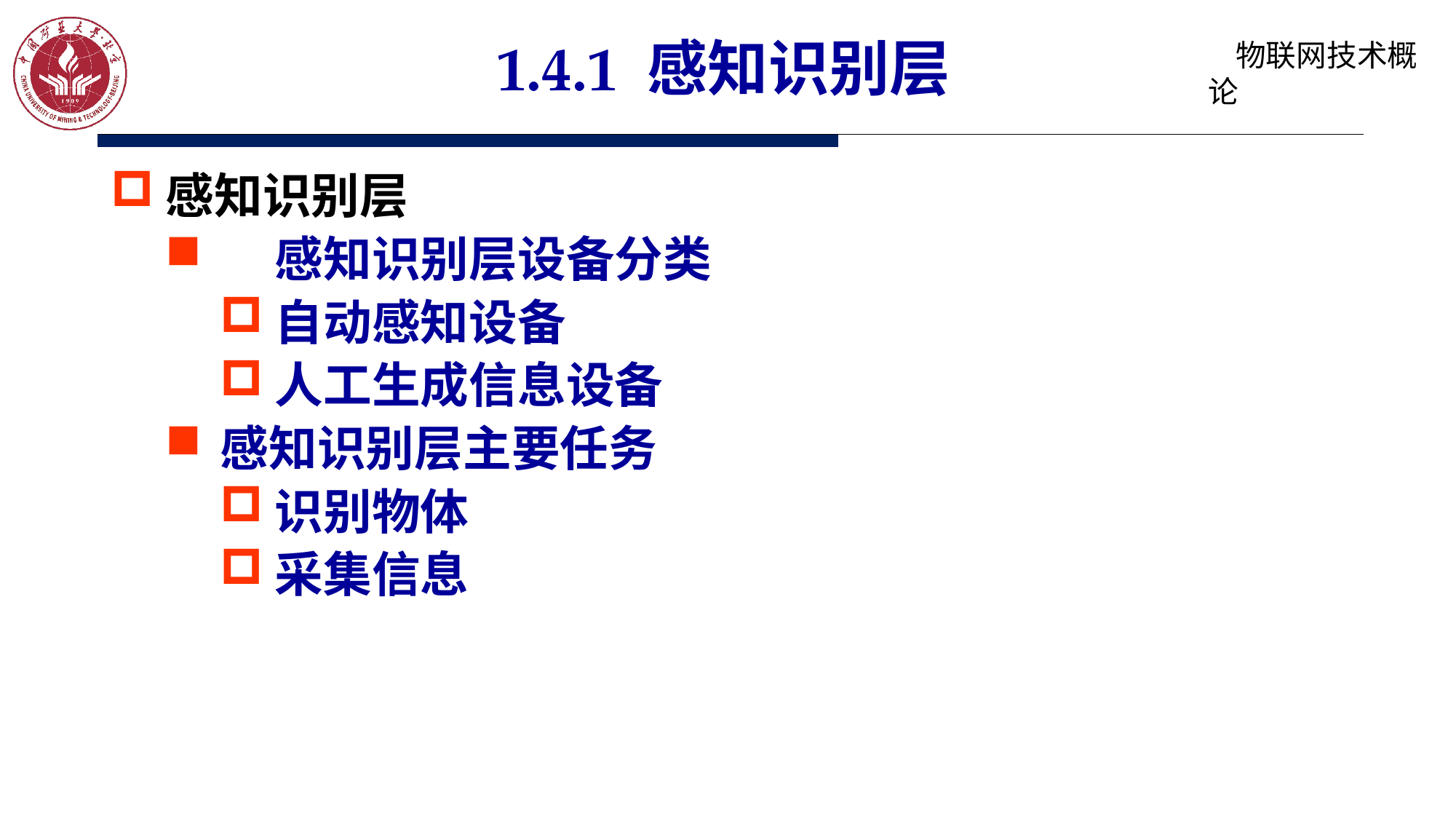

# 1.4.1 感知识别层
感知识别层
	感知识别层设备分类
自动感知设备
人工生成信息设备
感知识别层主要任务
识别物体
采集信息